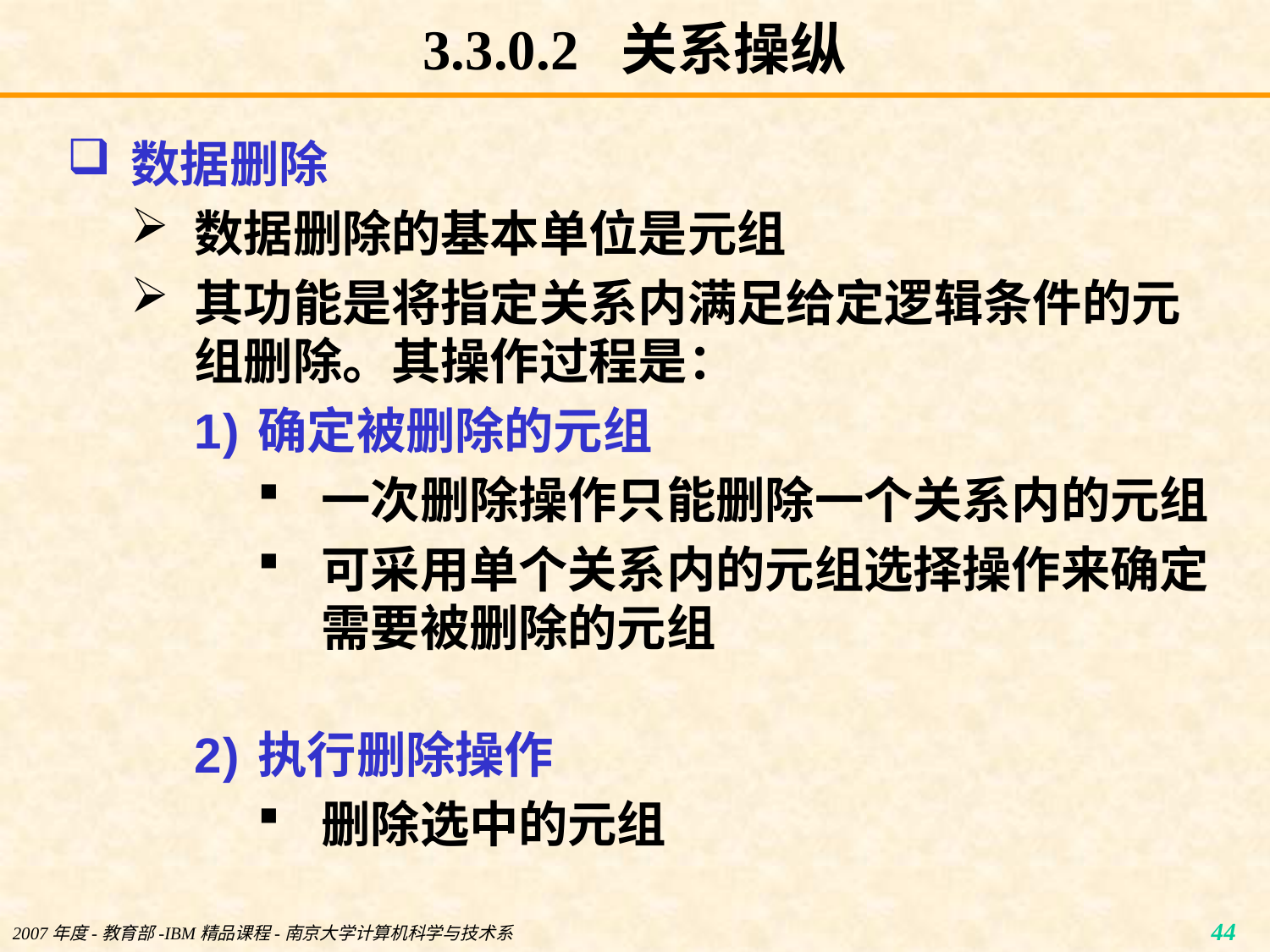

# 3.3.0.2  关系操纵
数据删除
数据删除的基本单位是元组
其功能是将指定关系内满足给定逻辑条件的元组删除。其操作过程是：
确定被删除的元组
一次删除操作只能删除一个关系内的元组
可采用单个关系内的元组选择操作来确定需要被删除的元组

执行删除操作
删除选中的元组
44
2007年度-教育部-IBM精品课程-南京大学计算机科学与技术系